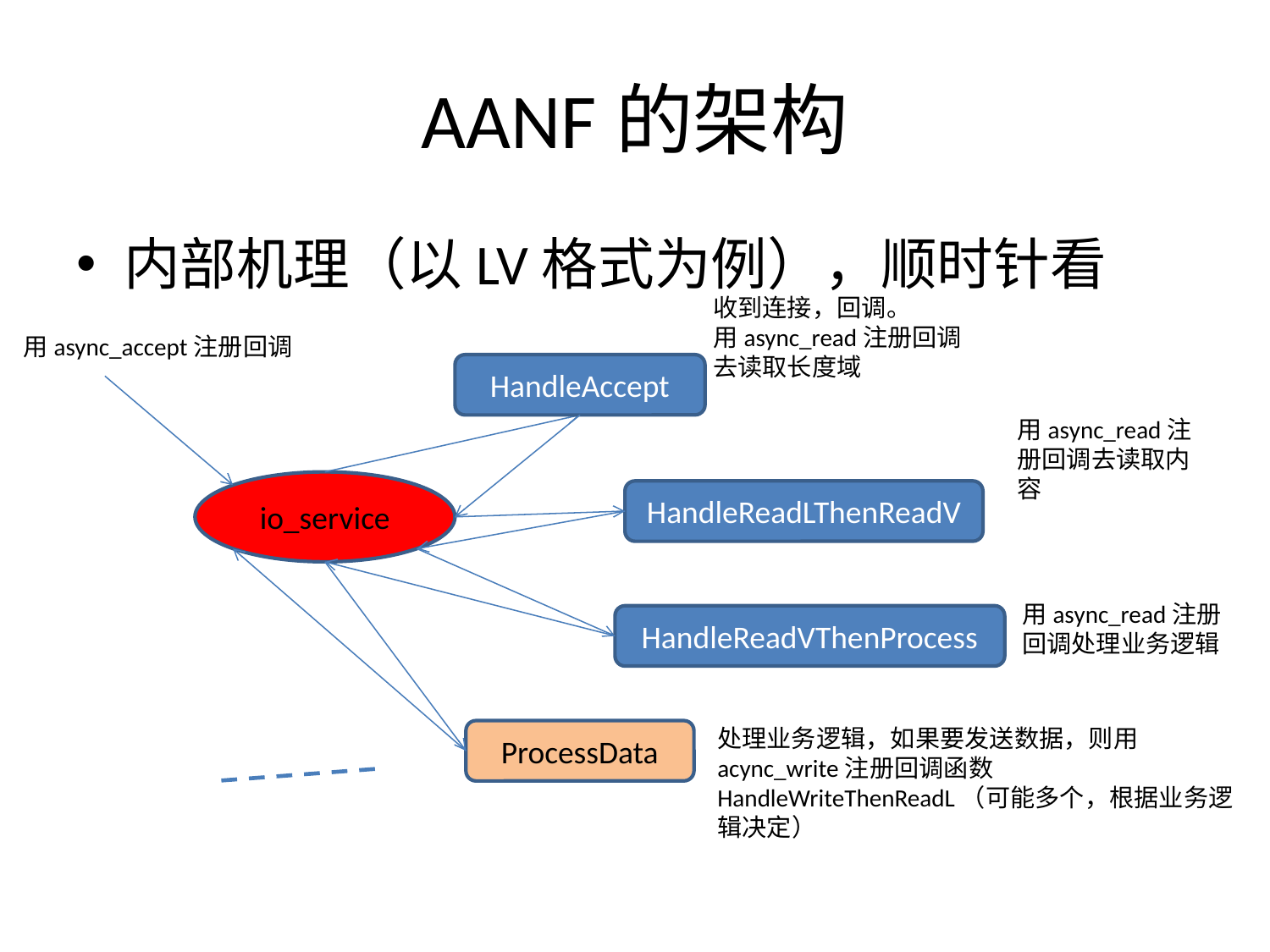

# AANF的架构
内部机理（以LV格式为例），顺时针看
收到连接，回调。
用async_read注册回调
去读取长度域
用async_accept注册回调
HandleAccept
用async_read注册回调去读取内容
io_service
HandleReadLThenReadV
用async_read注册回调处理业务逻辑
HandleReadVThenProcess
处理业务逻辑，如果要发送数据，则用acync_write注册回调函数HandleWriteThenReadL（可能多个，根据业务逻辑决定）
ProcessData